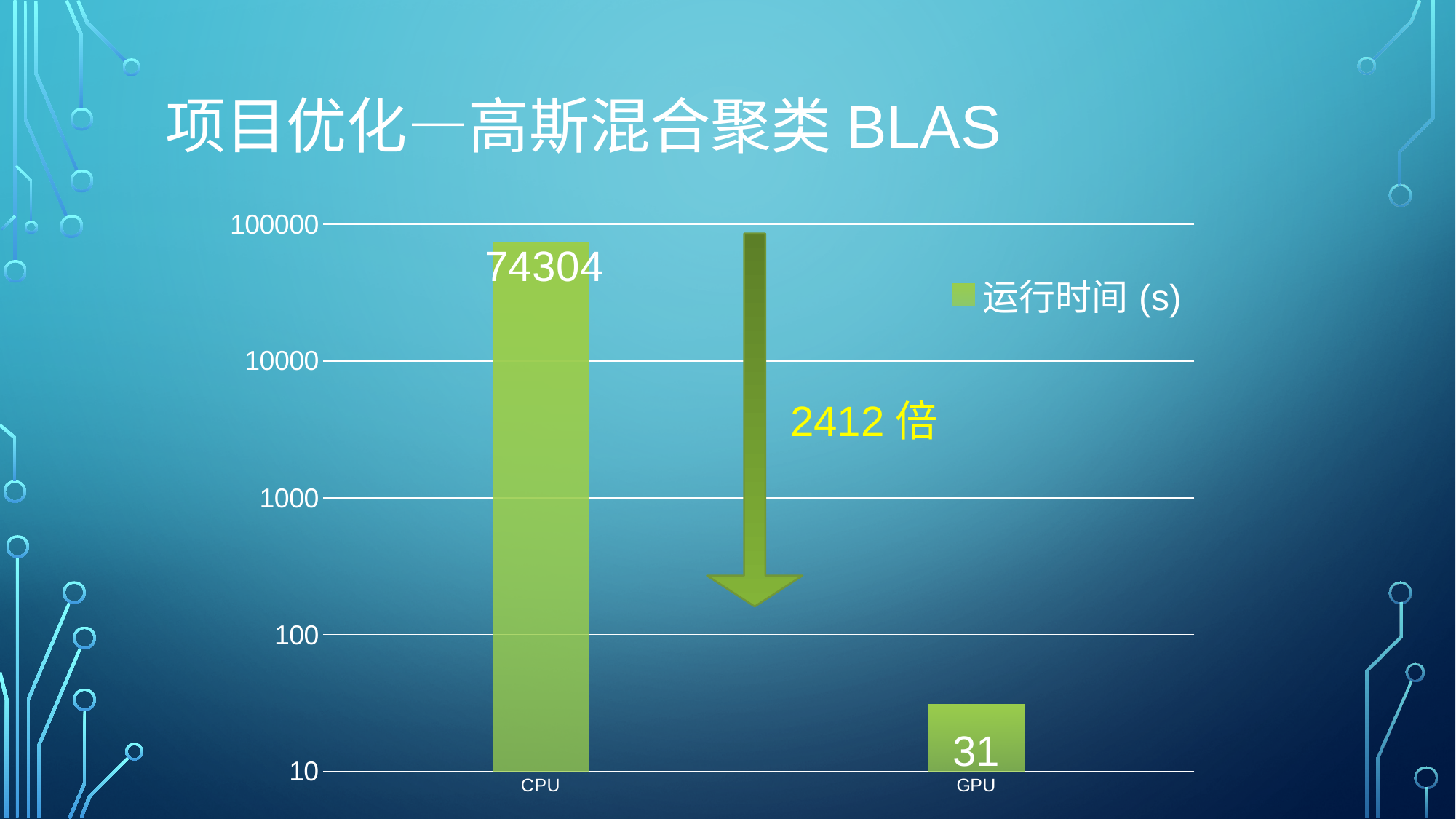

项目优化—高斯混合聚类Blas

### Chart

| Category | 运行时间(s) |
|---|---|
| CPU | 74304.0 |
| GPU | 31.0 |
2412倍